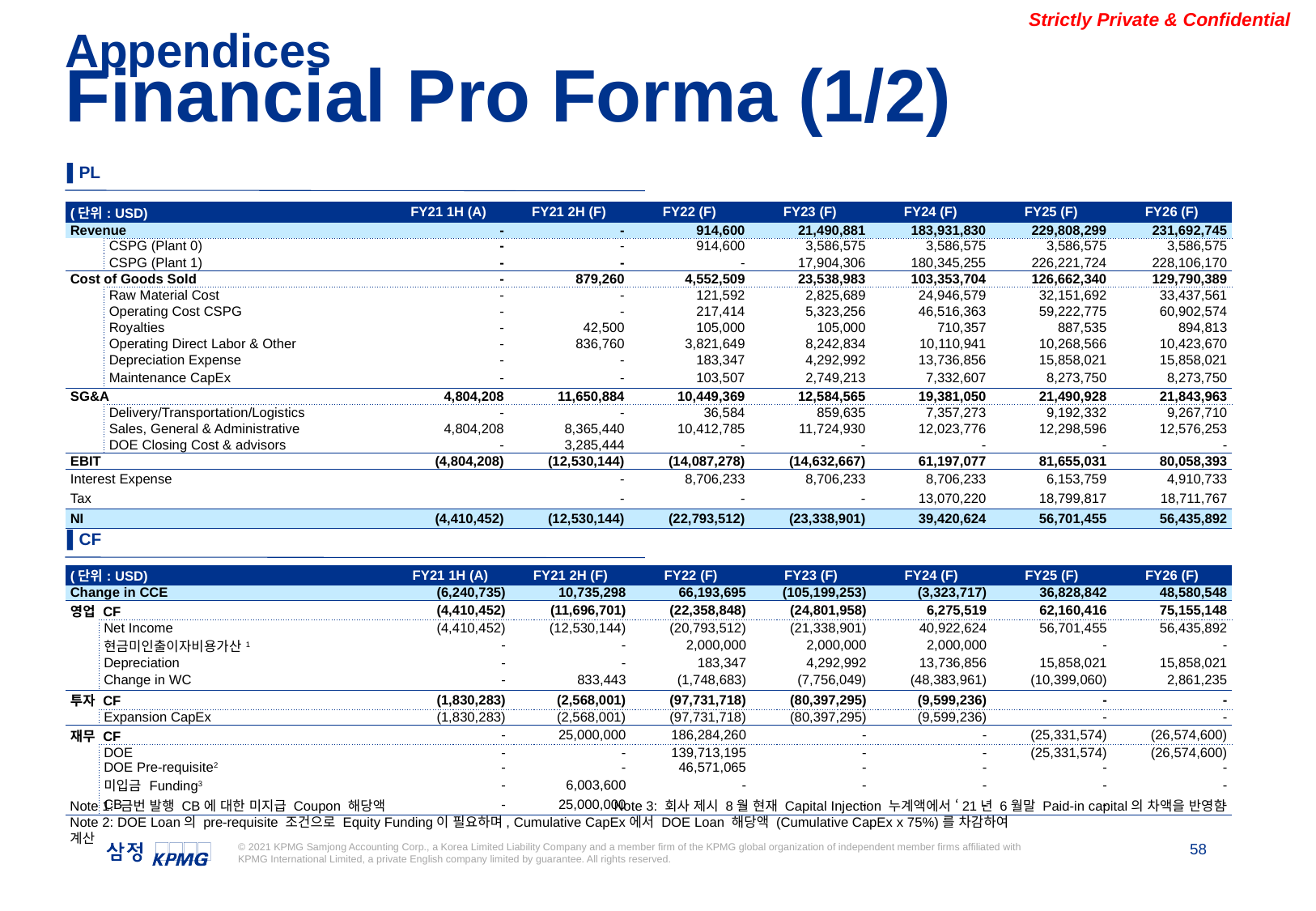

Appendices
Financial Pro Forma (1/2)
▌PL

| (단위: USD) |  | FY21 1H (A) | FY21 2H (F) | FY22 (F) | FY23 (F) | FY24 (F) | FY25 (F) | FY26 (F) |
| --- | --- | --- | --- | --- | --- | --- | --- | --- |
| Revenue |  | - | - | 914,600 | 21,490,881 | 183,931,830 | 229,808,299 | 231,692,745 |
|  | CSPG (Plant 0) | - | - | 914,600 | 3,586,575 | 3,586,575 | 3,586,575 | 3,586,575 |
|  | CSPG (Plant 1) | - | - | - | 17,904,306 | 180,345,255 | 226,221,724 | 228,106,170 |
| Cost of Goods Sold |  | - | 879,260 | 4,552,509 | 23,538,983 | 103,353,704 | 126,662,340 | 129,790,389 |
|  | Raw Material Cost | - | - | 121,592 | 2,825,689 | 24,946,579 | 32,151,692 | 33,437,561 |
|  | Operating Cost CSPG | - | - | 217,414 | 5,323,256 | 46,516,363 | 59,222,775 | 60,902,574 |
|  | Royalties | - | 42,500 | 105,000 | 105,000 | 710,357 | 887,535 | 894,813 |
|  | Operating Direct Labor & Other | - | 836,760 | 3,821,649 | 8,242,834 | 10,110,941 | 10,268,566 | 10,423,670 |
|  | Depreciation Expense | - | - | 183,347 | 4,292,992 | 13,736,856 | 15,858,021 | 15,858,021 |
|  | Maintenance CapEx | - | - | 103,507 | 2,749,213 | 7,332,607 | 8,273,750 | 8,273,750 |
| SG&A |  | 4,804,208 | 11,650,884 | 10,449,369 | 12,584,565 | 19,381,050 | 21,490,928 | 21,843,963 |
|  | Delivery/Transportation/Logistics | - | - | 36,584 | 859,635 | 7,357,273 | 9,192,332 | 9,267,710 |
|  | Sales, General & Administrative | 4,804,208 | 8,365,440 | 10,412,785 | 11,724,930 | 12,023,776 | 12,298,596 | 12,576,253 |
|  | DOE Closing Cost & advisors | - | 3,285,444 | - | - | - | - | - |
| EBIT |  | (4,804,208) | (12,530,144) | (14,087,278) | (14,632,667) | 61,197,077 | 81,655,031 | 80,058,393 |
| Interest Expense |  |  | - | 8,706,233 | 8,706,233 | 8,706,233 | 6,153,759 | 4,910,733 |
| Tax |  |  | - | - | - | 13,070,220 | 18,799,817 | 18,711,767 |
| NI |  | (4,410,452) | (12,530,144) | (22,793,512) | (23,338,901) | 39,420,624 | 56,701,455 | 56,435,892 |
▌CF

| (단위: USD) |  | FY21 1H (A) | FY21 2H (F) | FY22 (F) | FY23 (F) | FY24 (F) | FY25 (F) | FY26 (F) |
| --- | --- | --- | --- | --- | --- | --- | --- | --- |
| Change in CCE |  | (6,240,735) | 10,735,298 | 66,193,695 | (105,199,253) | (3,323,717) | 36,828,842 | 48,580,548 |
| 영업 CF |  | (4,410,452) | (11,696,701) | (22,358,848) | (24,801,958) | 6,275,519 | 62,160,416 | 75,155,148 |
|  | Net Income | (4,410,452) | (12,530,144) | (20,793,512) | (21,338,901) | 40,922,624 | 56,701,455 | 56,435,892 |
|  | 현금미인출이자비용가산1 | - | - | 2,000,000 | 2,000,000 | 2,000,000 | - | - |
|  | Depreciation | - | - | 183,347 | 4,292,992 | 13,736,856 | 15,858,021 | 15,858,021 |
|  | Change in WC | - | 833,443 | (1,748,683) | (7,756,049) | (48,383,961) | (10,399,060) | 2,861,235 |
| 투자 CF |  | (1,830,283) | (2,568,001) | (97,731,718) | (80,397,295) | (9,599,236) | - | - |
|  | Expansion CapEx | (1,830,283) | (2,568,001) | (97,731,718) | (80,397,295) | (9,599,236) | - | - |
| 재무 CF |  | - | 25,000,000 | 186,284,260 | - | - | (25,331,574) | (26,574,600) |
|  | DOE | - | - | 139,713,195 | - | - | (25,331,574) | (26,574,600) |
|  | DOE Pre-requisite2 | - | - | 46,571,065 | - | - | - | - |
|  | 미입금 Funding3 | - | 6,003,600 | - | - | - | - | - |
|  | CB | - | 25,000,000 | - | - | - | - | - |
Note 3: 회사 제시 8월 현재 Capital Injection 누계액에서 ‘21년 6월말 Paid-in capital의 차액을 반영함
Note 1: 금번 발행 CB에 대한 미지급 Coupon 해당액
Note 2: DOE Loan의 pre-requisite 조건으로 Equity Funding이 필요하며, Cumulative CapEx에서 DOE Loan 해당액 (Cumulative CapEx x 75%)를 차감하여 계산